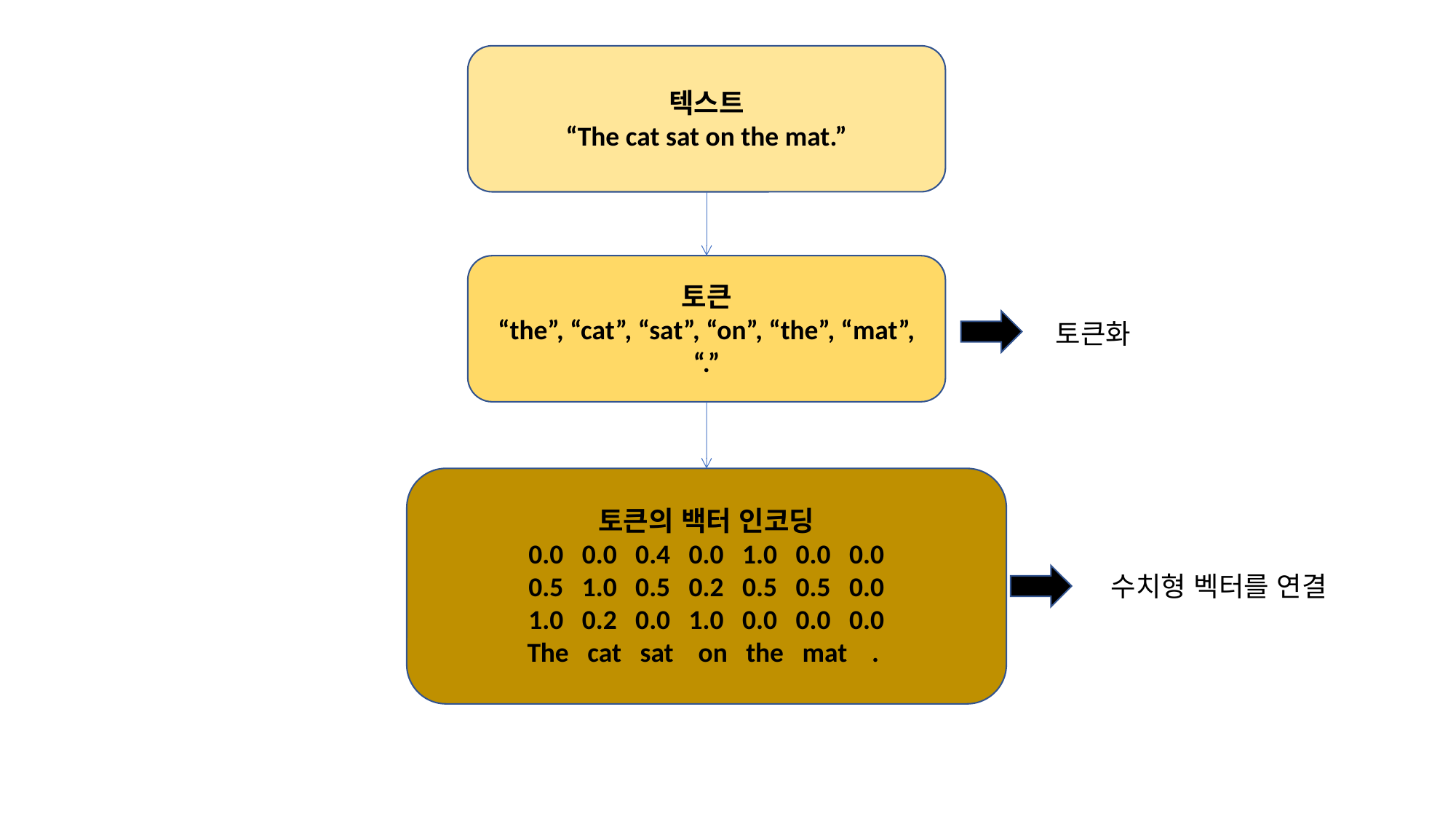

텍스트
“The cat sat on the mat.”
토큰
“the”, “cat”, “sat”, “on”, “the”, “mat”, “.”

토큰화
토큰의 백터 인코딩
0.0   0.0   0.4   0.0   1.0   0.0   0.0
0.5   1.0   0.5   0.2   0.5   0.5   0.0
1.0   0.2   0.0   1.0   0.0   0.0   0.0
The   cat   sat    on   the   mat    .
수치형 벡터를 연결